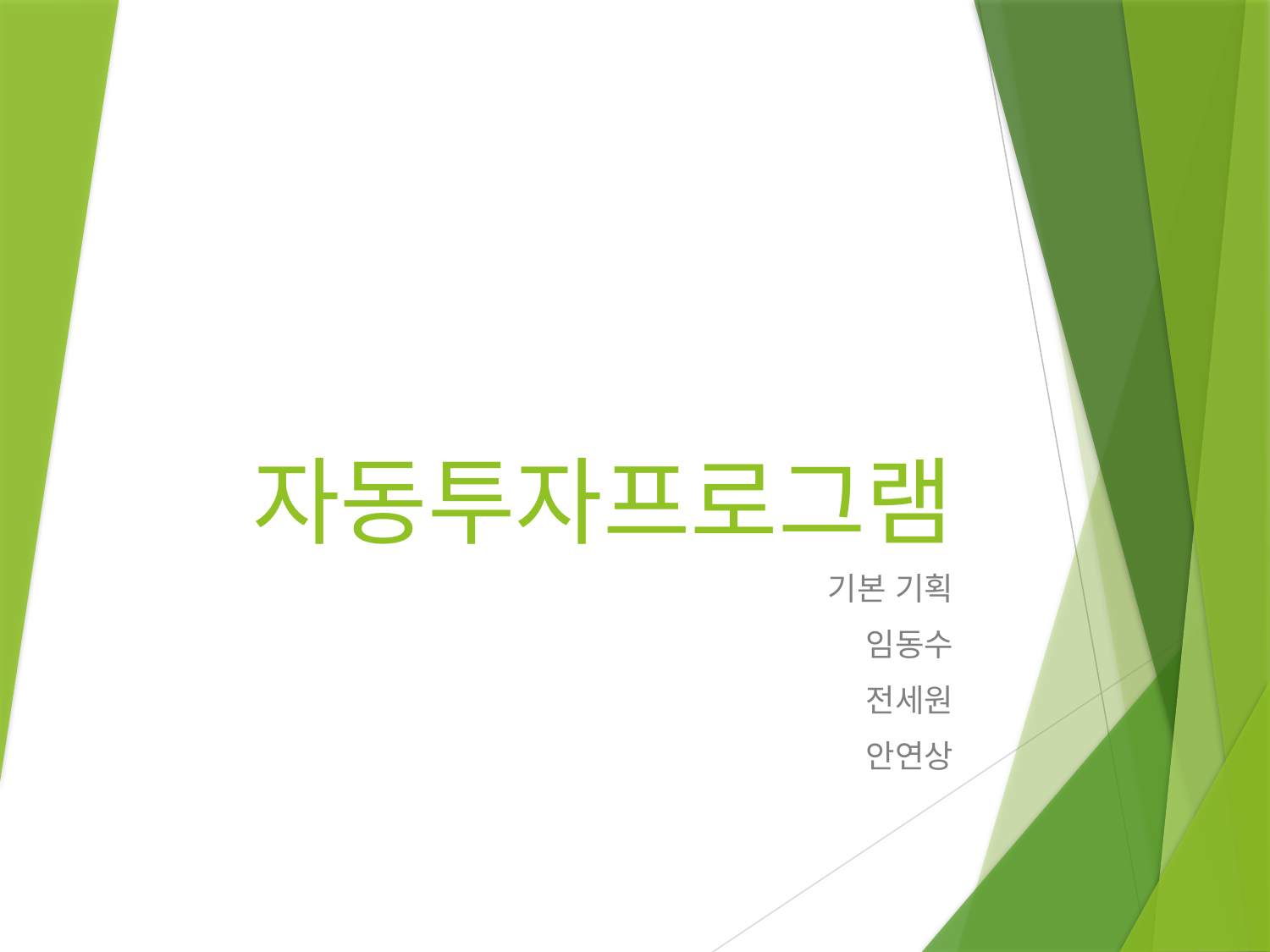

# 자동투자프로그램
기본 기획
임동수
전세원
안연상